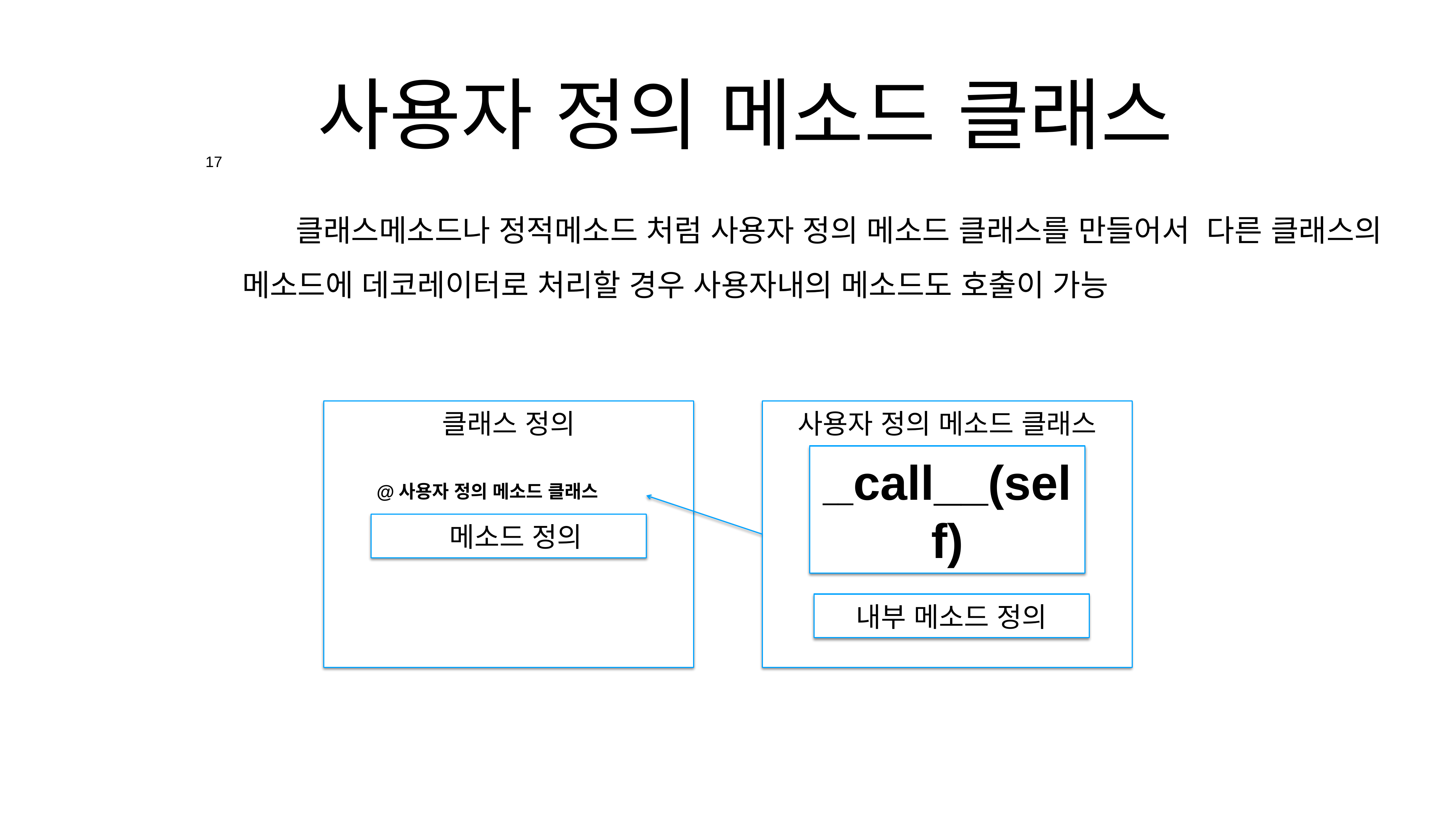

# 사용자 정의 메소드 클래스
17
클래스메소드나 정적메소드 처럼 사용자 정의 메소드 클래스를 만들어서  다른 클래스의 메소드에 데코레이터로 처리할 경우 사용자내의 메소드도 호출이 가능
클래스 정의
사용자 정의 메소드 클래스
@사용자 정의 메소드 클래스
__call__(self)
 메소드 정의
내부 메소드 정의